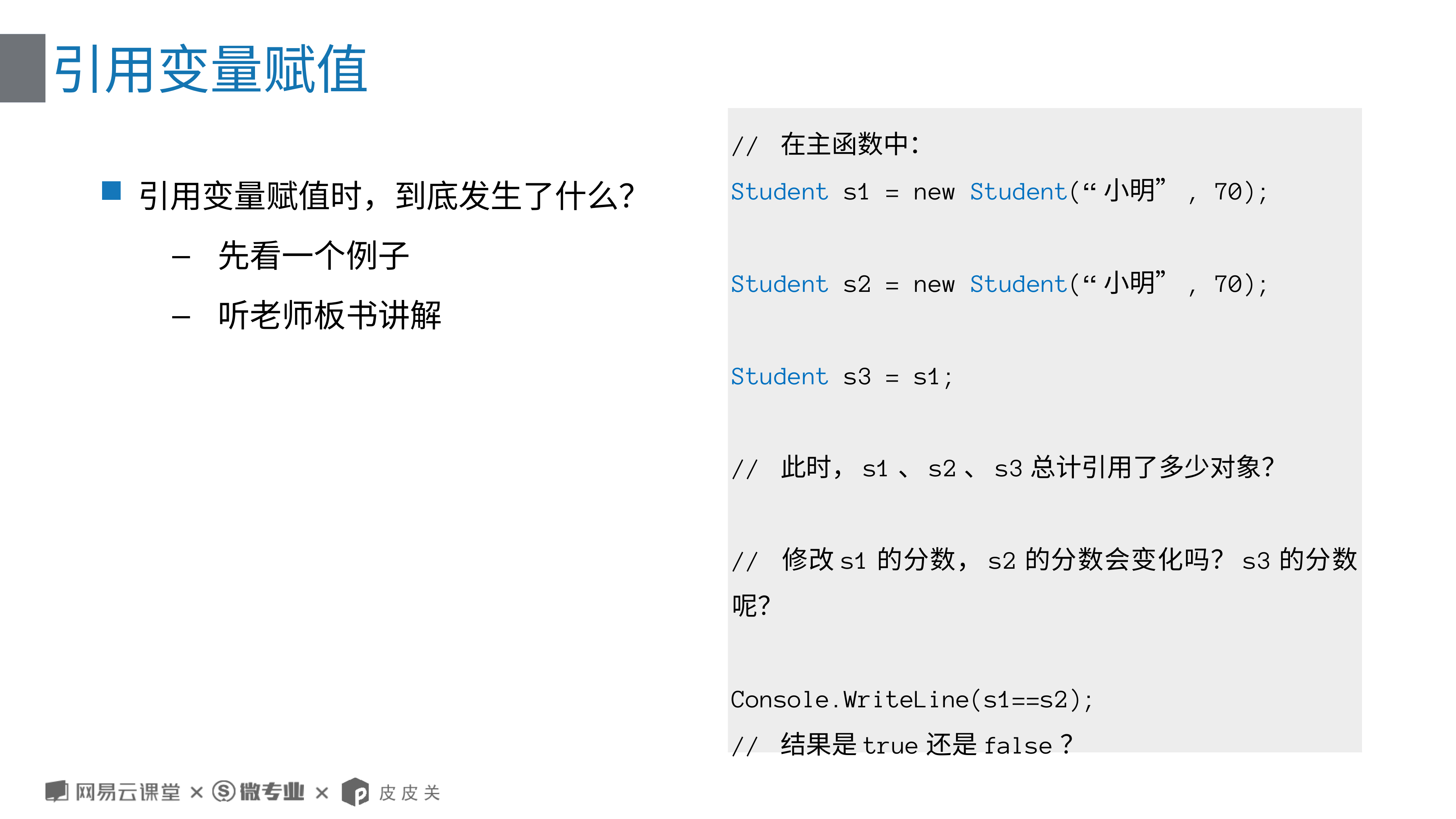

# 引用变量赋值
// 在主函数中：
Student s1 = new Student(“小明”, 70);

Student s2 = new Student(“小明”, 70);

Student s3 = s1;

// 此时，s1、s2、s3总计引用了多少对象？

// 修改s1的分数，s2的分数会变化吗？s3的分数呢？

Console.WriteLine(s1==s2);
// 结果是true还是false？

引用变量赋值时，到底发生了什么？
先看一个例子
听老师板书讲解